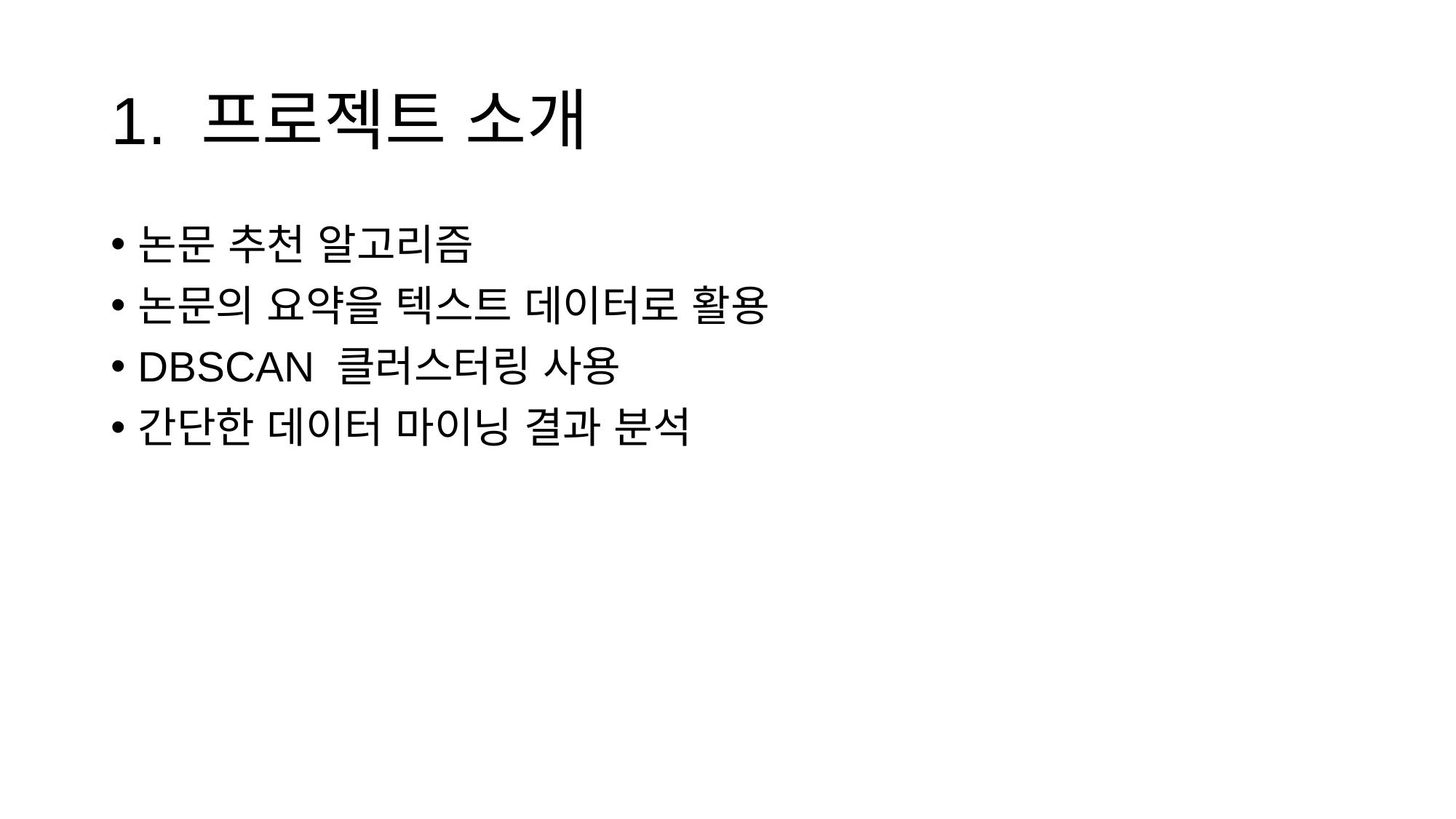

# 1. 프로젝트 소개
논문 추천 알고리즘
논문의 요약을 텍스트 데이터로 활용
DBSCAN 클러스터링 사용
간단한 데이터 마이닝 결과 분석